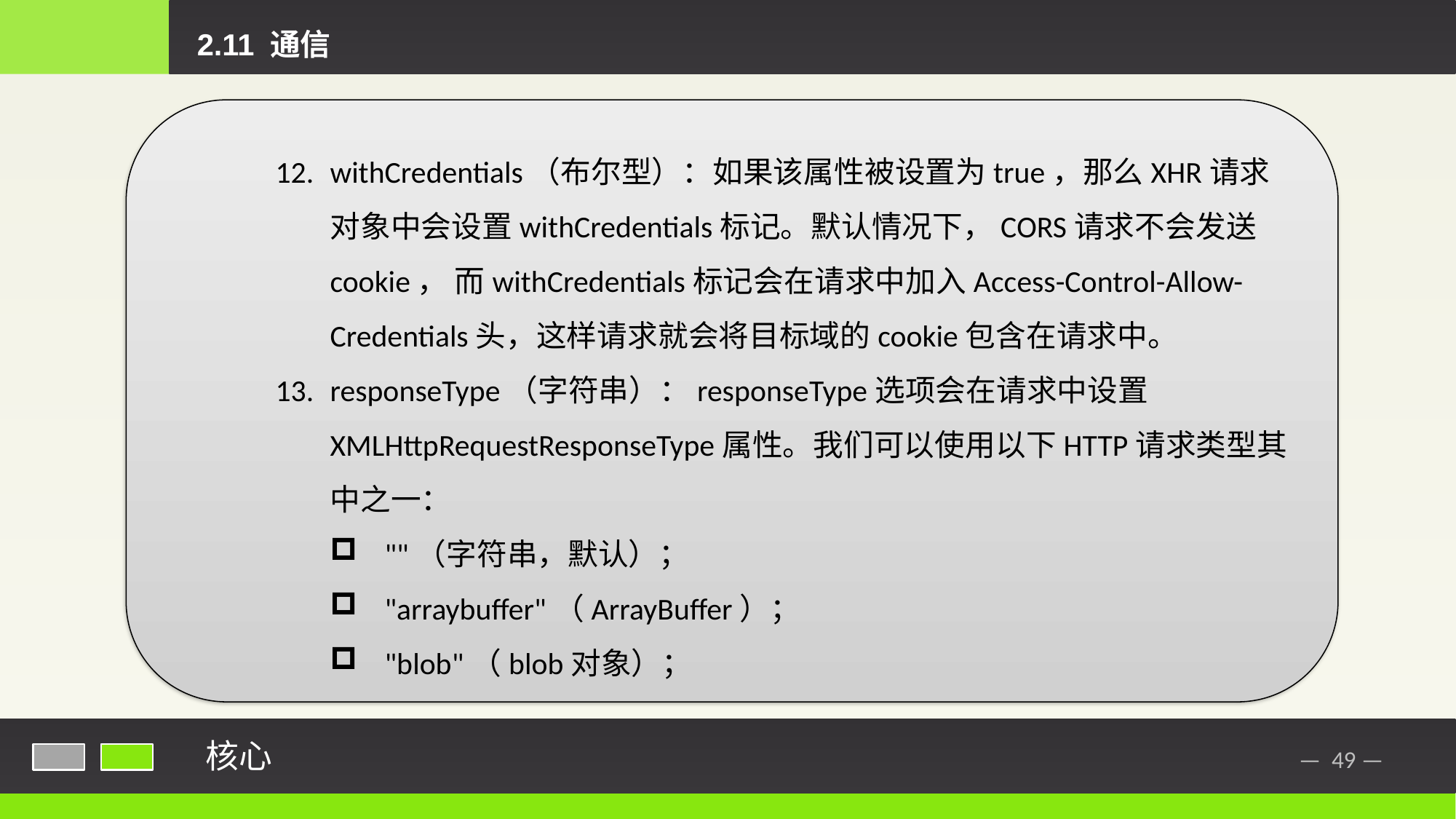

2.11 通信
withCredentials（布尔型）：如果该属性被设置为true，那么XHR请求对象中会设置withCredentials标记。默认情况下，CORS请求不会发送cookie， 而withCredentials标记会在请求中加入Access-Control-Allow-Credentials头，这样请求就会将目标域的cookie包含在请求中。
responseType（字符串）：responseType选项会在请求中设置XMLHttpRequestResponseType属性。我们可以使用以下HTTP请求类型其中之一：
""（字符串，默认）；
"arraybuffer"（ArrayBuffer）；
"blob"（blob对象）；